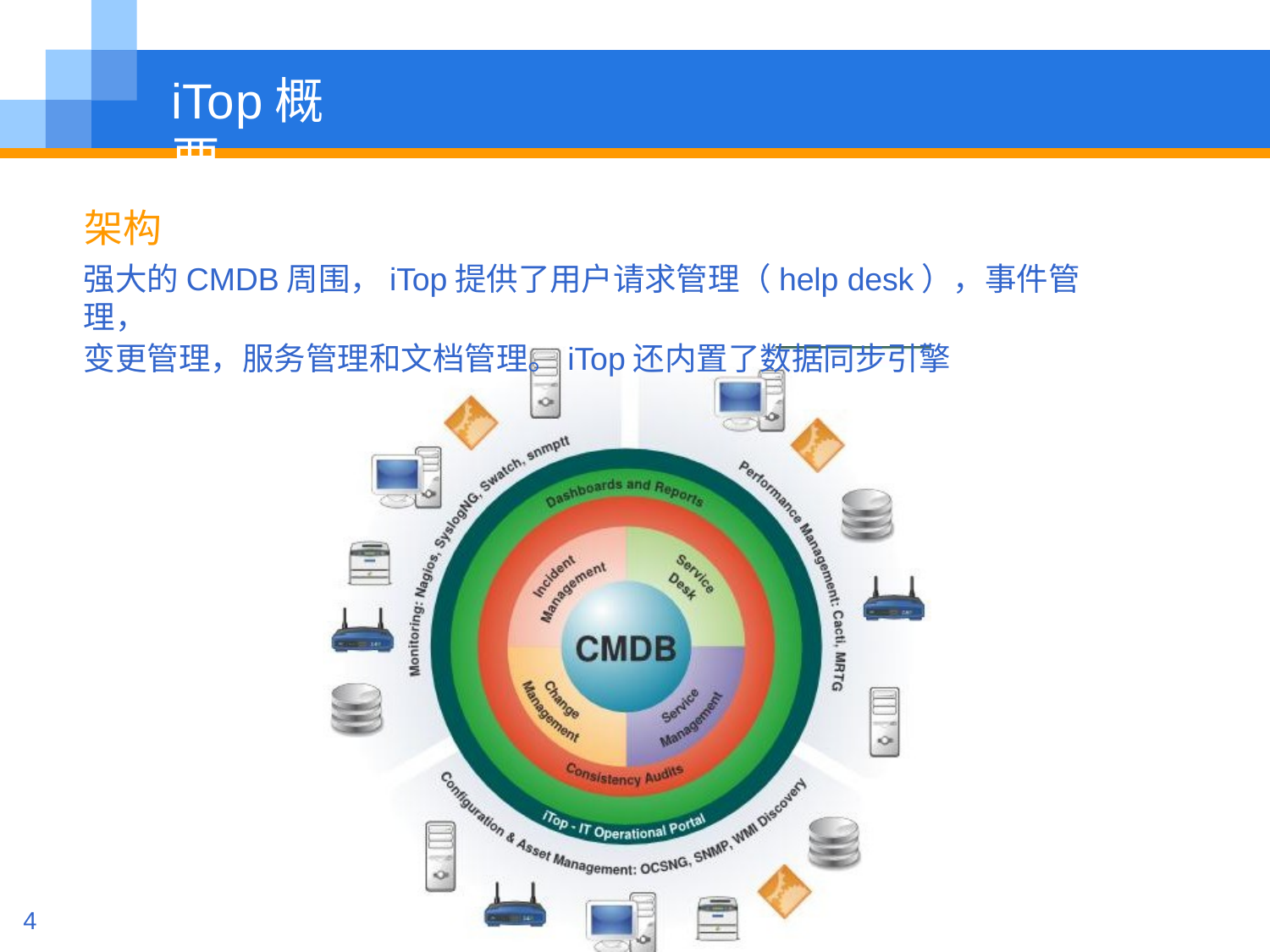

# iTop概要
架构
强大的CMDB周围，iTop提供了用户请求管理（help desk），事件管理，
变更管理，服务管理和文档管理。iTop还内置了数据同步引擎

4